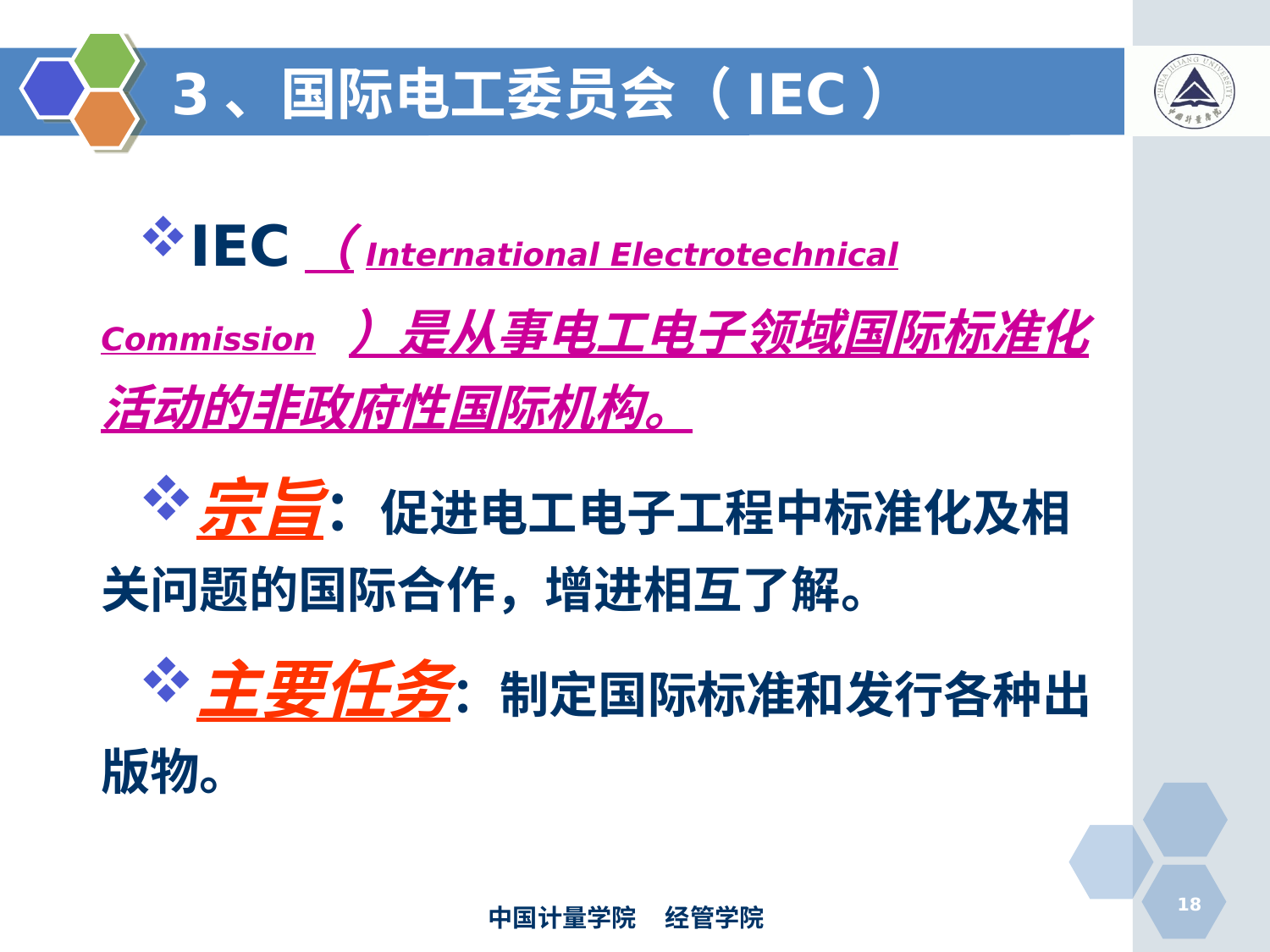

# 3、国际电工委员会（IEC）
IEC（International Electrotechnical Commission ）是从事电工电子领域国际标准化活动的非政府性国际机构。
宗旨：促进电工电子工程中标准化及相关问题的国际合作，增进相互了解。
主要任务：制定国际标准和发行各种出版物。
18
中国计量学院     经管学院